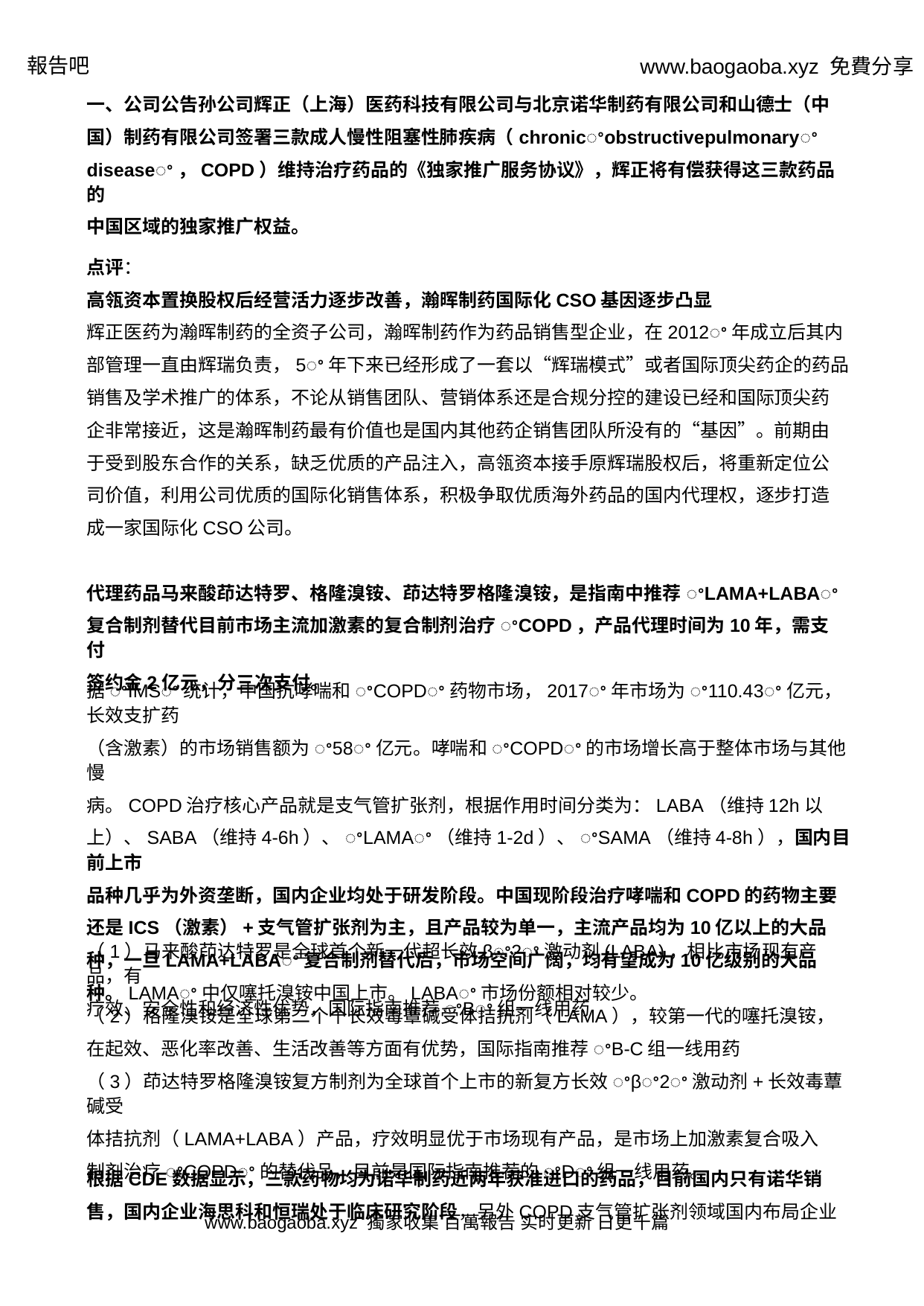

報告吧
www.baogaoba.xyz 免費分享
一、公司公告孙公司辉正（上海）医药科技有限公司与北京诺华制药有限公司和山德士（中
国）制药有限公司签署三款成人慢性阻塞性肺疾病（chronicꢀobstructivepulmonaryꢀ
diseaseꢀ，COPD）维持治疗药品的《独家推广服务协议》，辉正将有偿获得这三款药品的
中国区域的独家推广权益。
点评：
高瓴资本置换股权后经营活力逐步改善，瀚晖制药国际化CSO基因逐步凸显
辉正医药为瀚晖制药的全资子公司，瀚晖制药作为药品销售型企业，在2012ꢀ年成立后其内
部管理一直由辉瑞负责，5ꢀ年下来已经形成了一套以“辉瑞模式”或者国际顶尖药企的药品
销售及学术推广的体系，不论从销售团队、营销体系还是合规分控的建设已经和国际顶尖药
企非常接近，这是瀚晖制药最有价值也是国内其他药企销售团队所没有的“基因”。前期由
于受到股东合作的关系，缺乏优质的产品注入，高瓴资本接手原辉瑞股权后，将重新定位公
司价值，利用公司优质的国际化销售体系，积极争取优质海外药品的国内代理权，逐步打造
成一家国际化CSO公司。
代理药品马来酸茚达特罗、格隆溴铵、茚达特罗格隆溴铵，是指南中推荐ꢀLAMA+LABAꢀ
复合制剂替代目前市场主流加激素的复合制剂治疗ꢀCOPD，产品代理时间为10年，需支付
签约金2亿元，分三次支付。
据ꢀIMSꢀ统计，中国抗哮喘和ꢀCOPDꢀ药物市场，2017ꢀ年市场为ꢀ110.43ꢀ亿元，长效支扩药
（含激素）的市场销售额为ꢀ58ꢀ亿元。哮喘和ꢀCOPDꢀ的市场增长高于整体市场与其他慢
病。COPD治疗核心产品就是支气管扩张剂，根据作用时间分类为：LABA（维持12h以
上）、SABA（维持4-6h）、ꢀLAMAꢀ（维持1-2d）、ꢀSAMA（维持4-8h），国内目前上市
品种几乎为外资垄断，国内企业均处于研发阶段。中国现阶段治疗哮喘和COPD的药物主要
还是ICS（激素）+支气管扩张剂为主，且产品较为单一，主流产品均为10亿以上的大品
种，一旦LAMA+LABAꢀ复合制剂替代后，市场空间广阔，均有望成为10亿级别的大品
种。LAMAꢀ中仅噻托溴铵中国上市。LABAꢀ市场份额相对较少。
（1）马来酸茚达特罗是全球首个新一代超长效βꢀ2ꢀ激动剂(LABA)，相比市场现有产品，有
疗效、安全性和经济性优势，国际指南推荐ꢀBꢀ组一线用药
（2）格隆溴铵是全球第二个个长效毒蕈碱受体拮抗剂（LAMA），较第一代的噻托溴铵，
在起效、恶化率改善、生活改善等方面有优势，国际指南推荐ꢀB-C组一线用药
（3）茚达特罗格隆溴铵复方制剂为全球首个上市的新复方长效ꢀβꢀ2ꢀ激动剂+长效毒蕈碱受
体拮抗剂（LAMA+LABA）产品，疗效明显优于市场现有产品，是市场上加激素复合吸入
制剂治疗ꢀCOPDꢀ的替代品，目前是国际指南推荐的ꢀDꢀ组一线用药。
根据CDE数据显示，三款药物均为诺华制药近两年获准进口的药品，目前国内只有诺华销
售，国内企业海思科和恒瑞处于临床研究阶段，另外COPD支气管扩张剂领域国内布局企业
www.baogaoba.xyz 獨家收集 百萬報告 实时更新 日更千篇